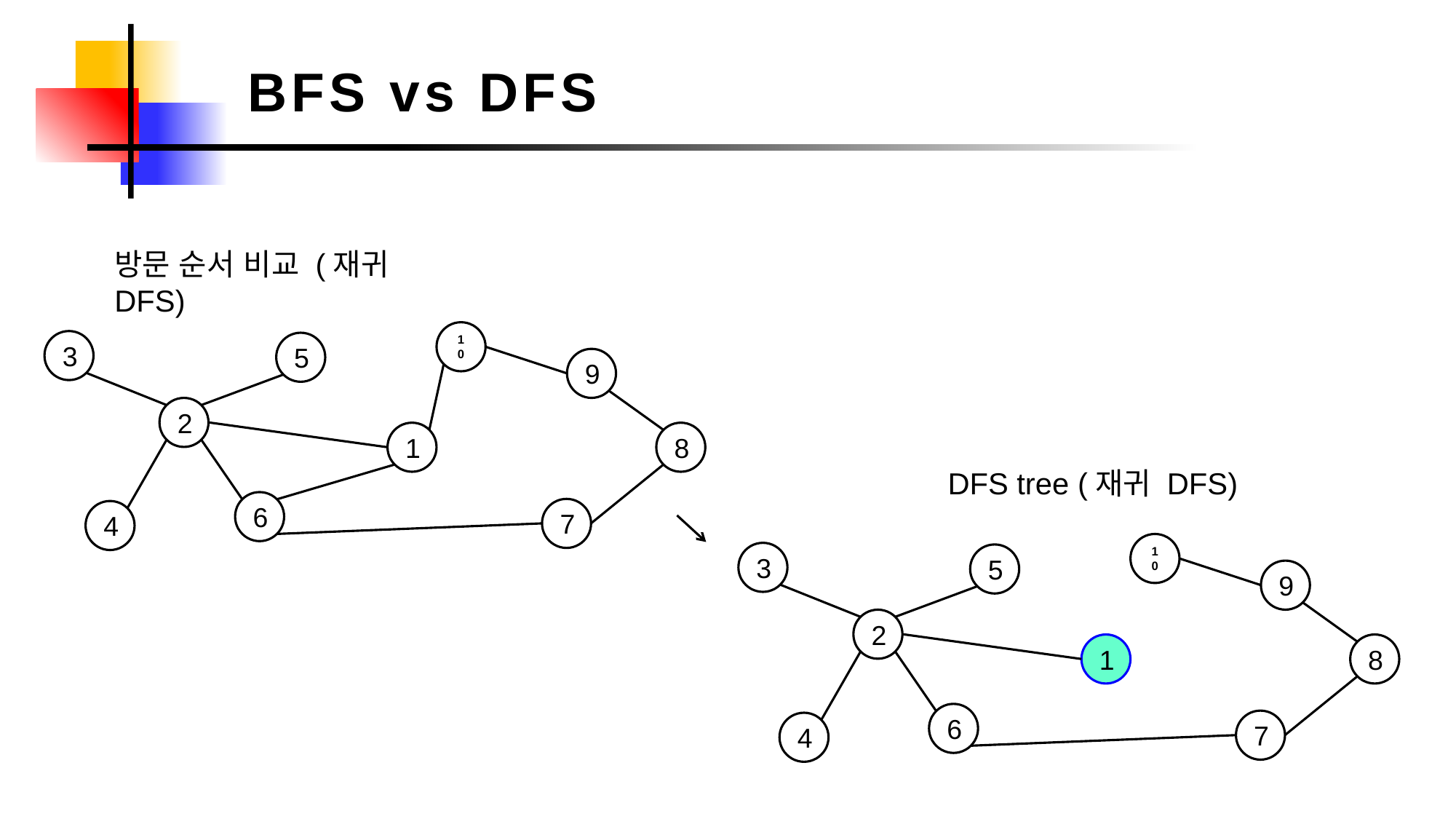

BFS vs DFS
방문 순서 비교 (재귀 DFS)
10
3
5
9
2
8
1
6
7
4
DFS tree (재귀 DFS)
10
3
5
9
2
8
1
6
7
4